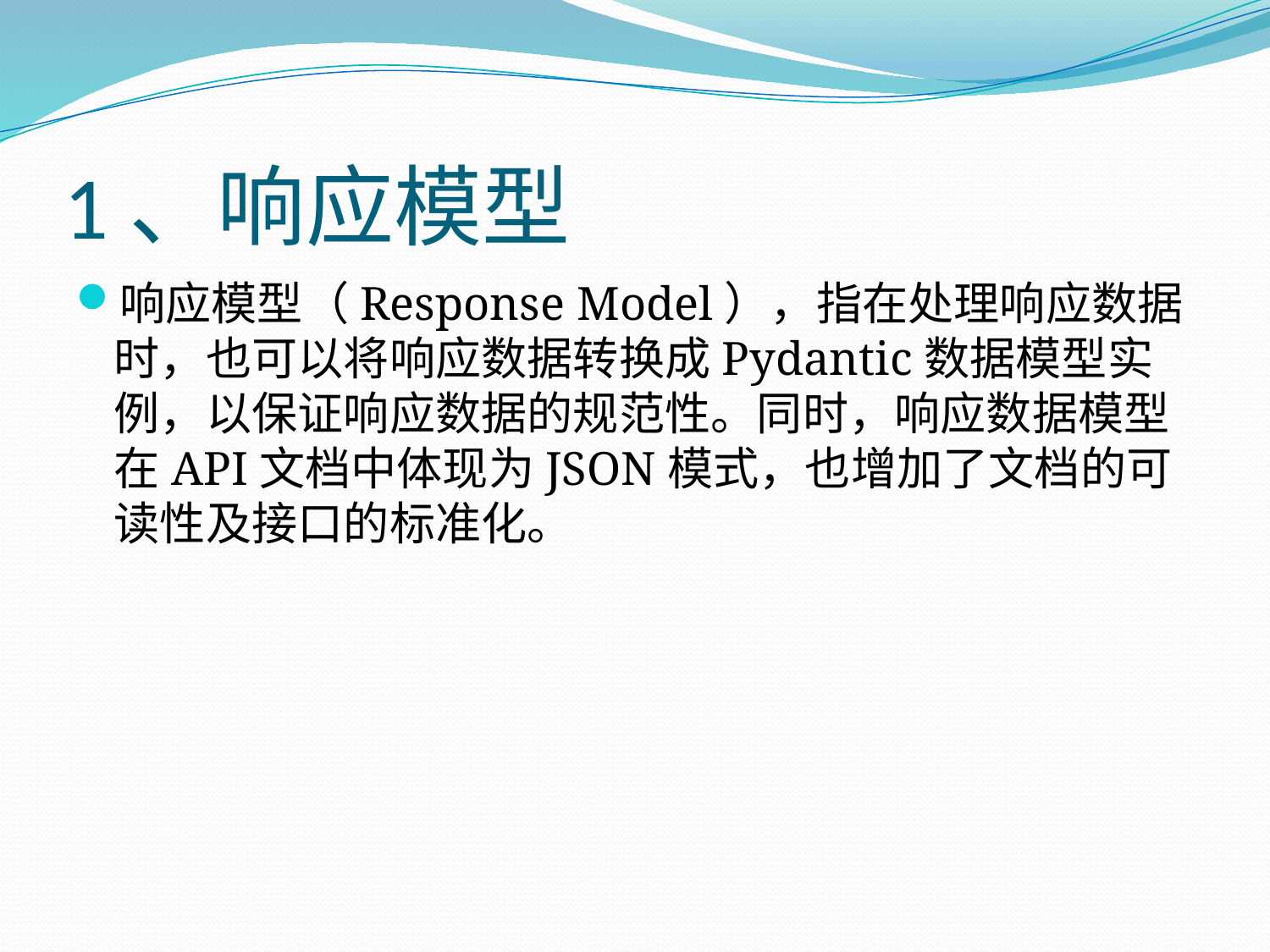

# 1、响应模型
响应模型（Response Model），指在处理响应数据时，也可以将响应数据转换成Pydantic数据模型实例，以保证响应数据的规范性。同时，响应数据模型在API文档中体现为JSON模式，也增加了文档的可读性及接口的标准化。